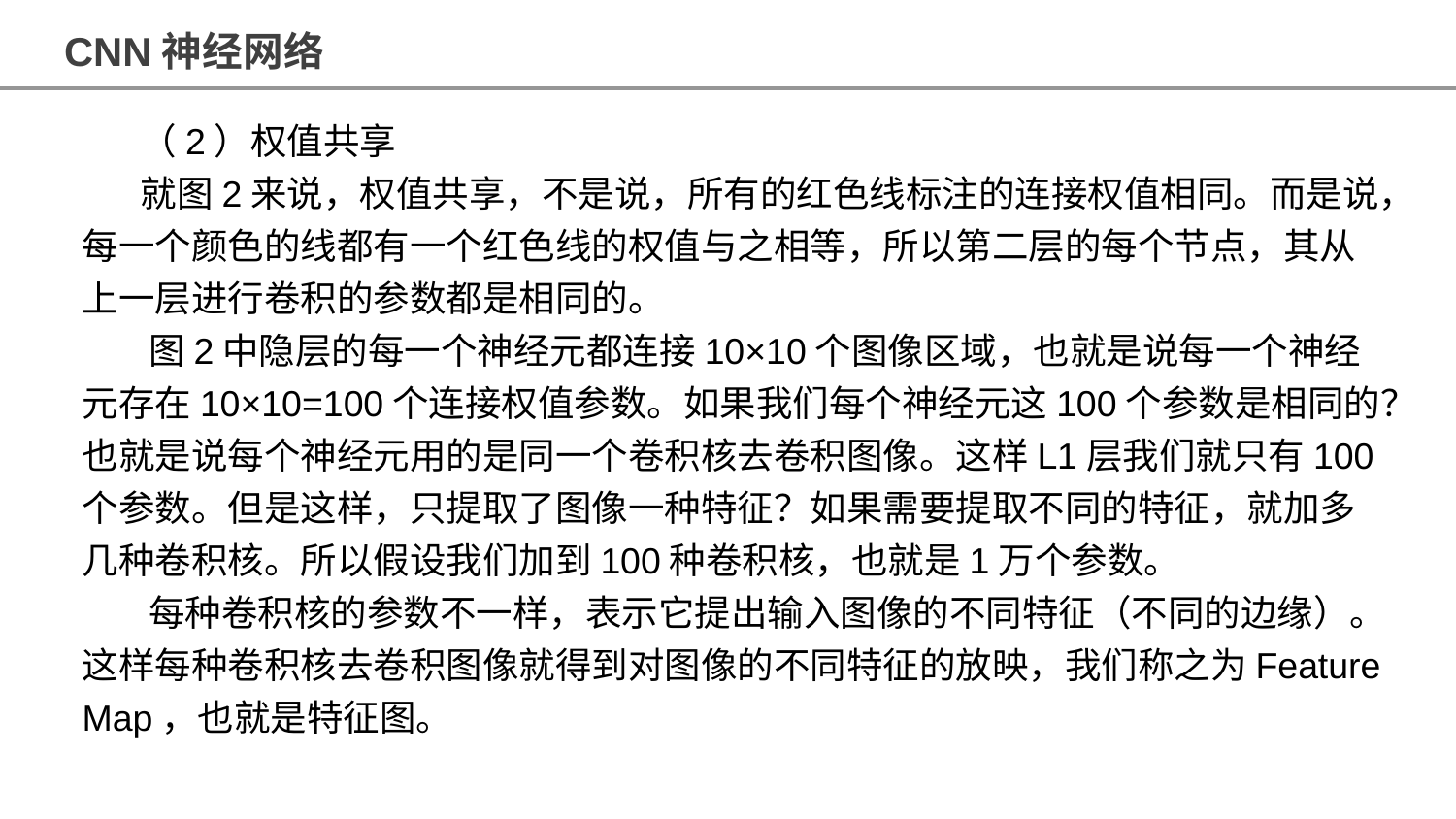

CNN神经网络
      （2）权值共享
      就图2来说，权值共享，不是说，所有的红色线标注的连接权值相同。而是说，每一个颜色的线都有一个红色线的权值与之相等，所以第二层的每个节点，其从上一层进行卷积的参数都是相同的。
       图2中隐层的每一个神经元都连接10×10个图像区域，也就是说每一个神经元存在10×10=100个连接权值参数。如果我们每个神经元这100个参数是相同的？也就是说每个神经元用的是同一个卷积核去卷积图像。这样L1层我们就只有100个参数。但是这样，只提取了图像一种特征？如果需要提取不同的特征，就加多几种卷积核。所以假设我们加到100种卷积核，也就是1万个参数。
       每种卷积核的参数不一样，表示它提出输入图像的不同特征（不同的边缘）。这样每种卷积核去卷积图像就得到对图像的不同特征的放映，我们称之为Feature Map，也就是特征图。